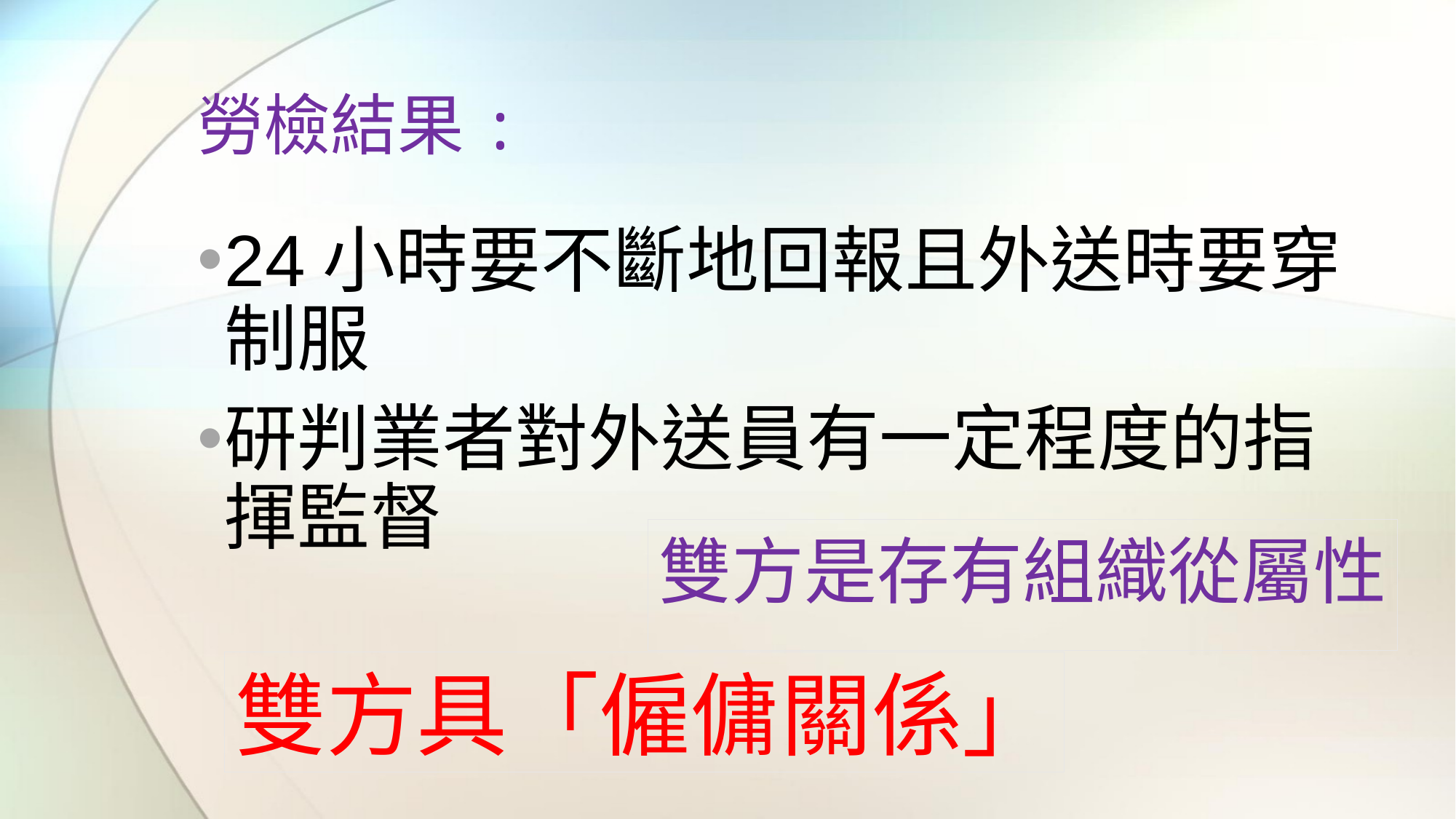

# 勞檢結果:
24小時要不斷地回報且外送時要穿制服
研判業者對外送員有一定程度的指揮監督
雙方是存有組織從屬性

雙方具「僱傭關係」